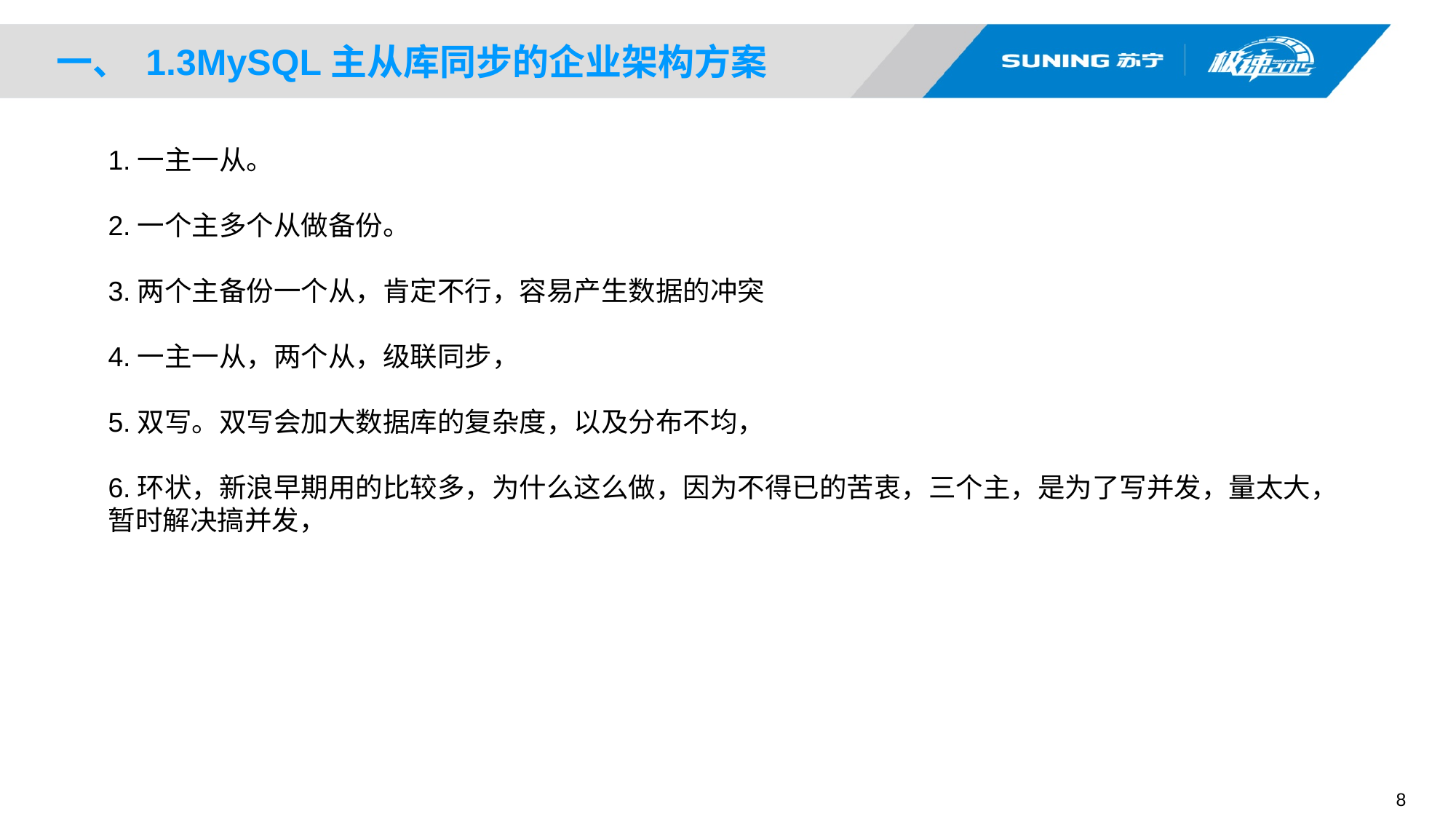

# 一、 1.3MySQL主从库同步的企业架构方案
1.一主一从。

2.一个主多个从做备份。

3.两个主备份一个从，肯定不行，容易产生数据的冲突

4.一主一从，两个从，级联同步，

5.双写。双写会加大数据库的复杂度，以及分布不均，

6.环状，新浪早期用的比较多，为什么这么做，因为不得已的苦衷，三个主，是为了写并发，量太大，暂时解决搞并发，